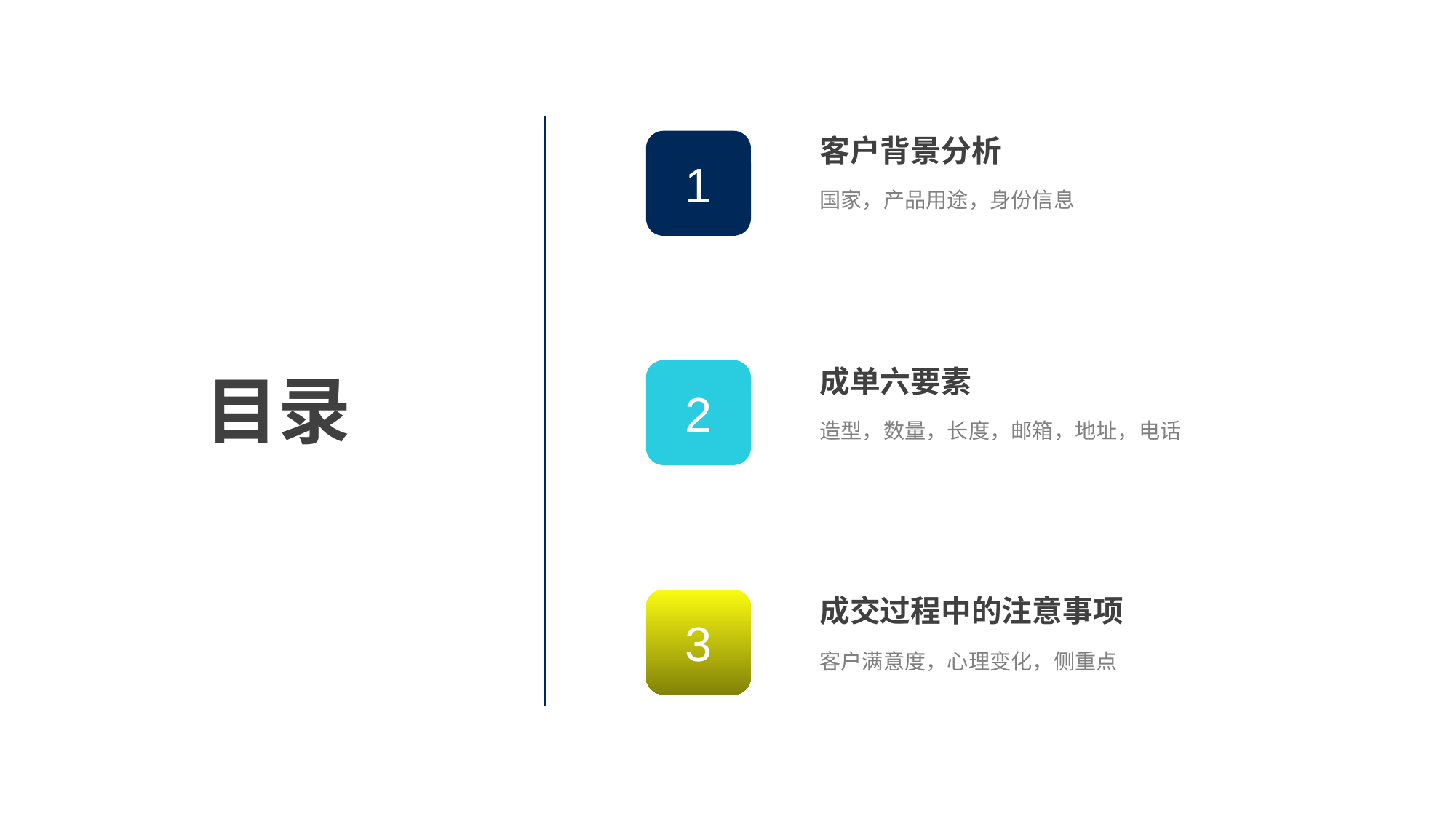

客户背景分析
1
国家，产品用途，身份信息
成单六要素
目录
2
造型，数量，长度，邮箱，地址，电话
3
成交过程中的注意事项
客户满意度，心理变化，侧重点